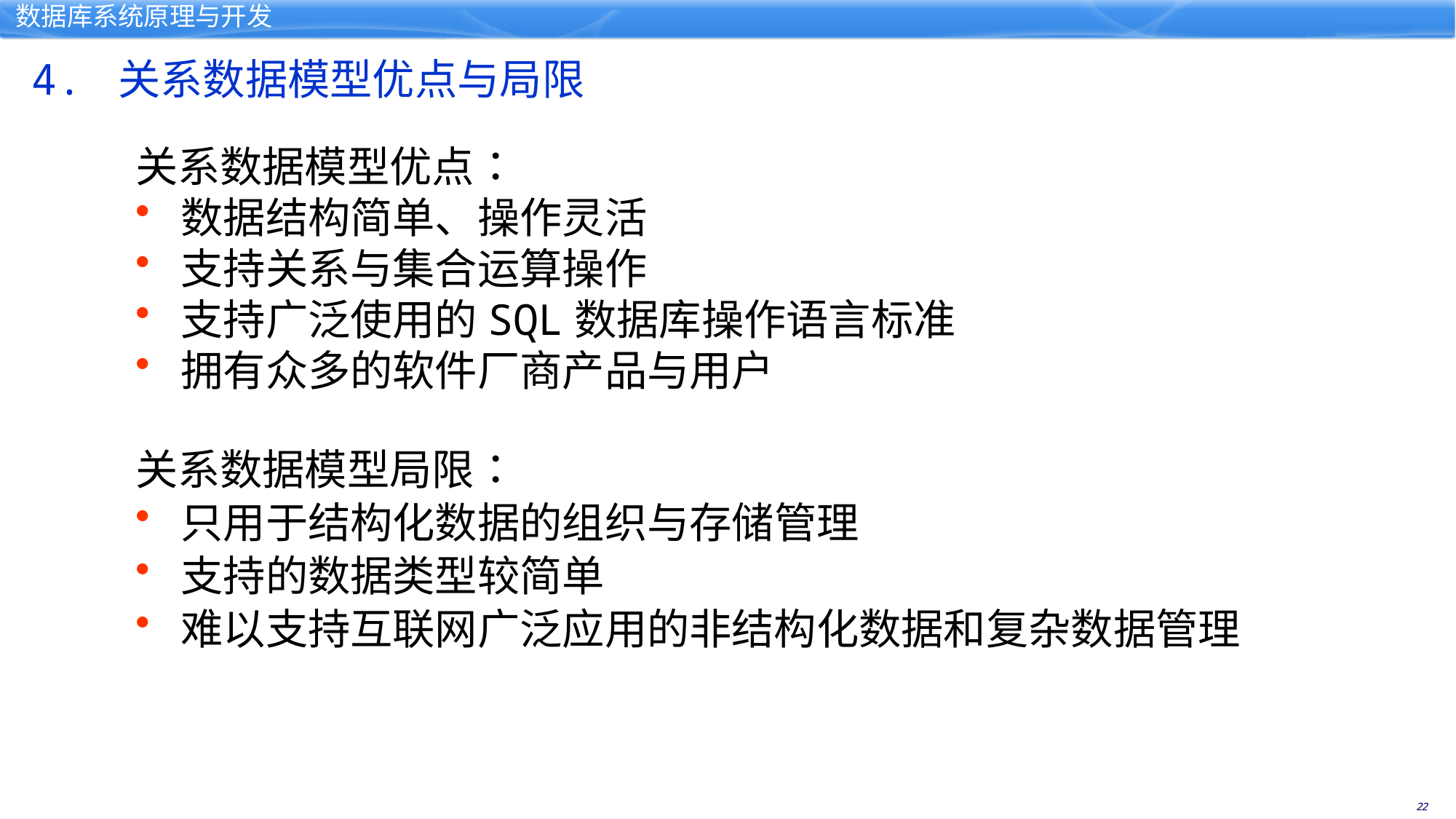

4. 关系数据模型优点与局限
关系数据模型优点：
 数据结构简单、操作灵活
 支持关系与集合运算操作
 支持广泛使用的SQL数据库操作语言标准
 拥有众多的软件厂商产品与用户
关系数据模型局限：
 只用于结构化数据的组织与存储管理
 支持的数据类型较简单
 难以支持互联网广泛应用的非结构化数据和复杂数据管理